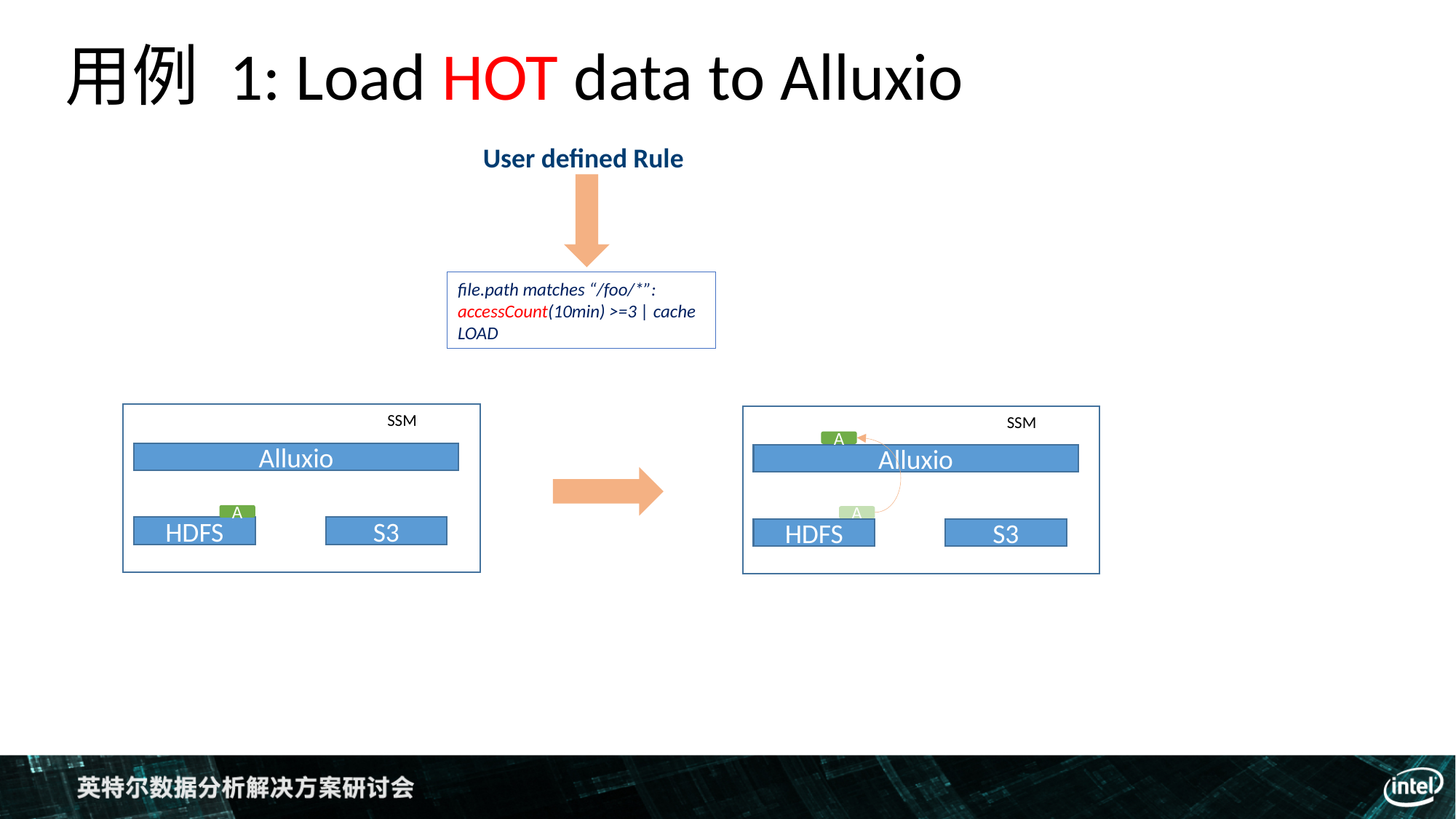

用例 1: Load HOT data to Alluxio
User defined Rule

file.path matches “/foo/*”:
accessCount(10min) >=3 | cache LOAD

SSM
Alluxio
HDFS

SSM
Alluxio
HDFS
A

A
A
S3
S3